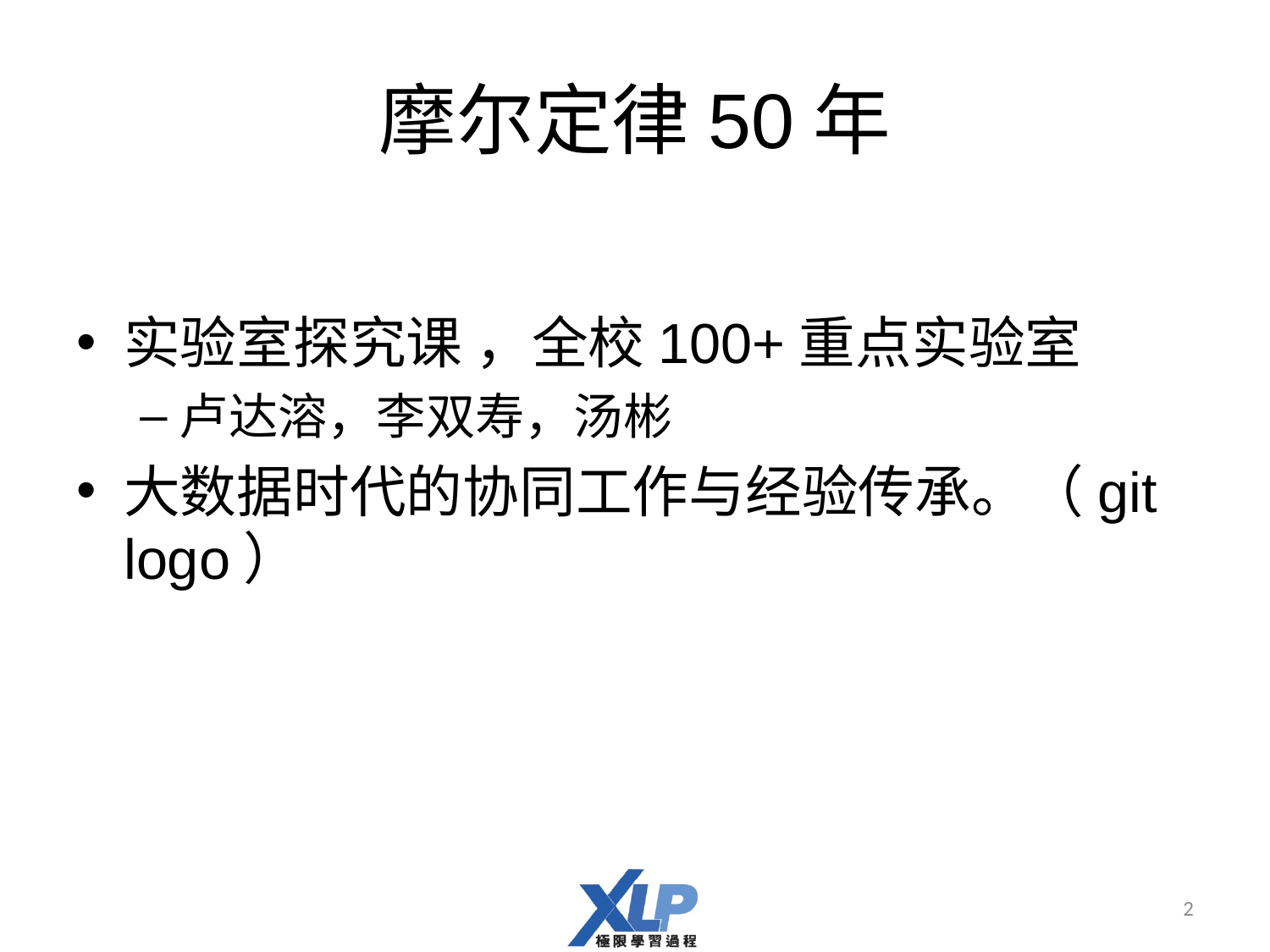

# 摩尔定律50年

实验室探究课 ，全校100+重点实验室
卢达溶，李双寿，汤彬
大数据时代的协同工作与经验传承。（git logo）

2